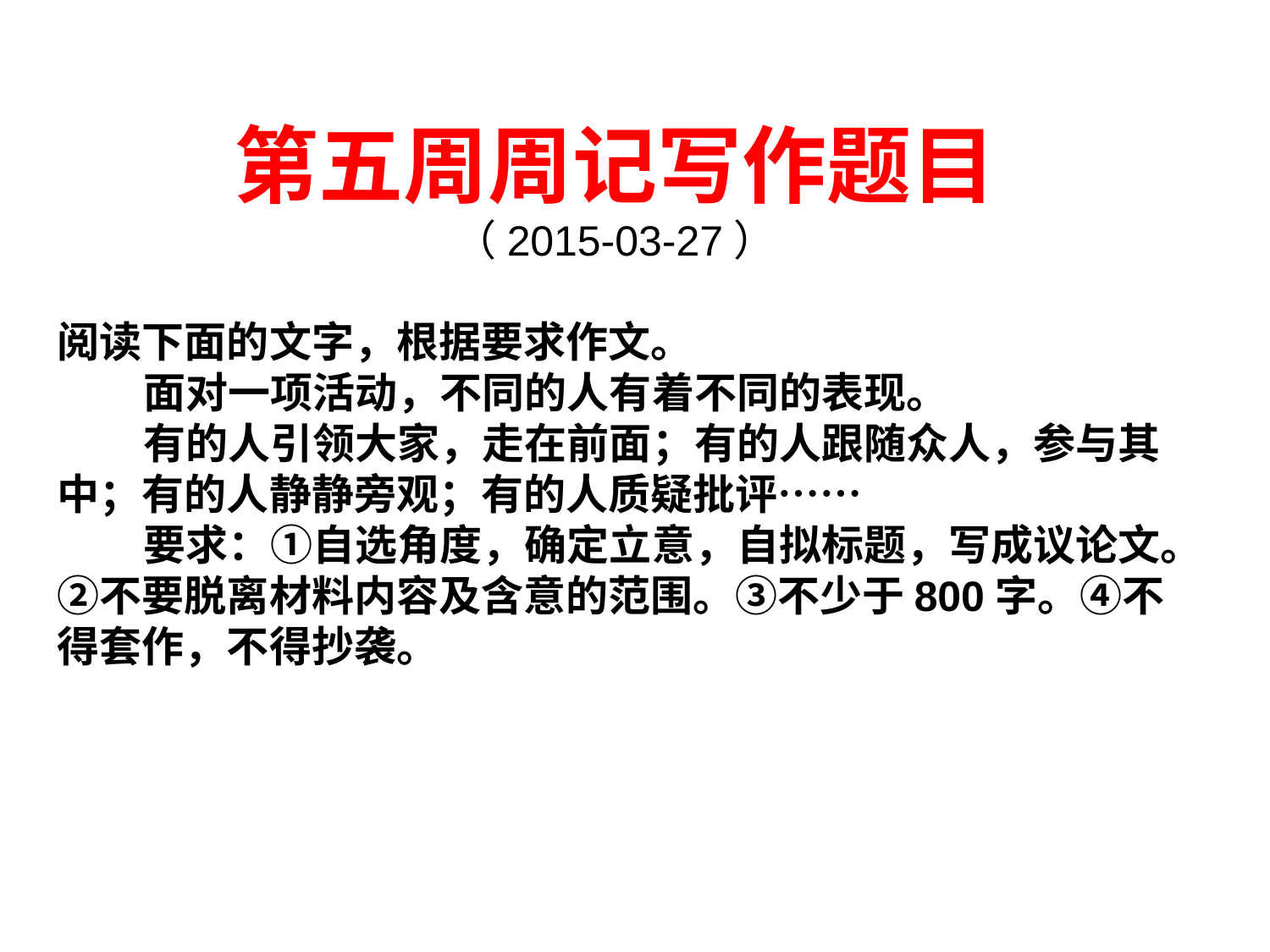

第五周周记写作题目
（2015-03-27）

阅读下面的文字，根据要求作文。
        面对一项活动，不同的人有着不同的表现。
        有的人引领大家，走在前面；有的人跟随众人，参与其中；有的人静静旁观；有的人质疑批评……
        要求：①自选角度，确定立意，自拟标题，写成议论文。②不要脱离材料内容及含意的范围。③不少于800字。④不得套作，不得抄袭。